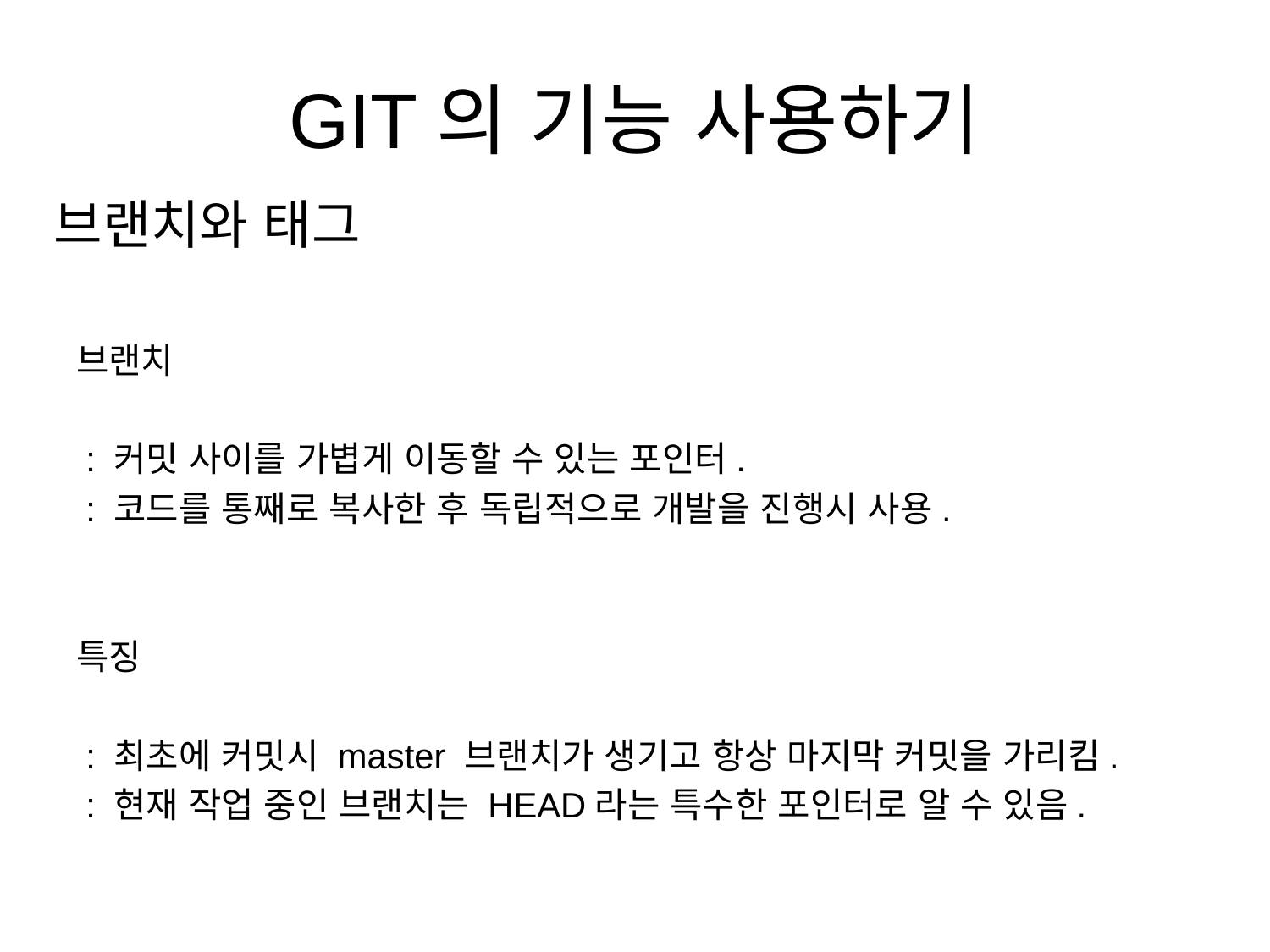

# GIT의 기능 사용하기
브랜치와 태그
브랜치

 : 커밋 사이를 가볍게 이동할 수 있는 포인터.
 : 코드를 통째로 복사한 후 독립적으로 개발을 진행시 사용.

특징

 : 최초에 커밋시 master 브랜치가 생기고 항상 마지막 커밋을 가리킴.
 : 현재 작업 중인 브랜치는 HEAD라는 특수한 포인터로 알 수 있음.